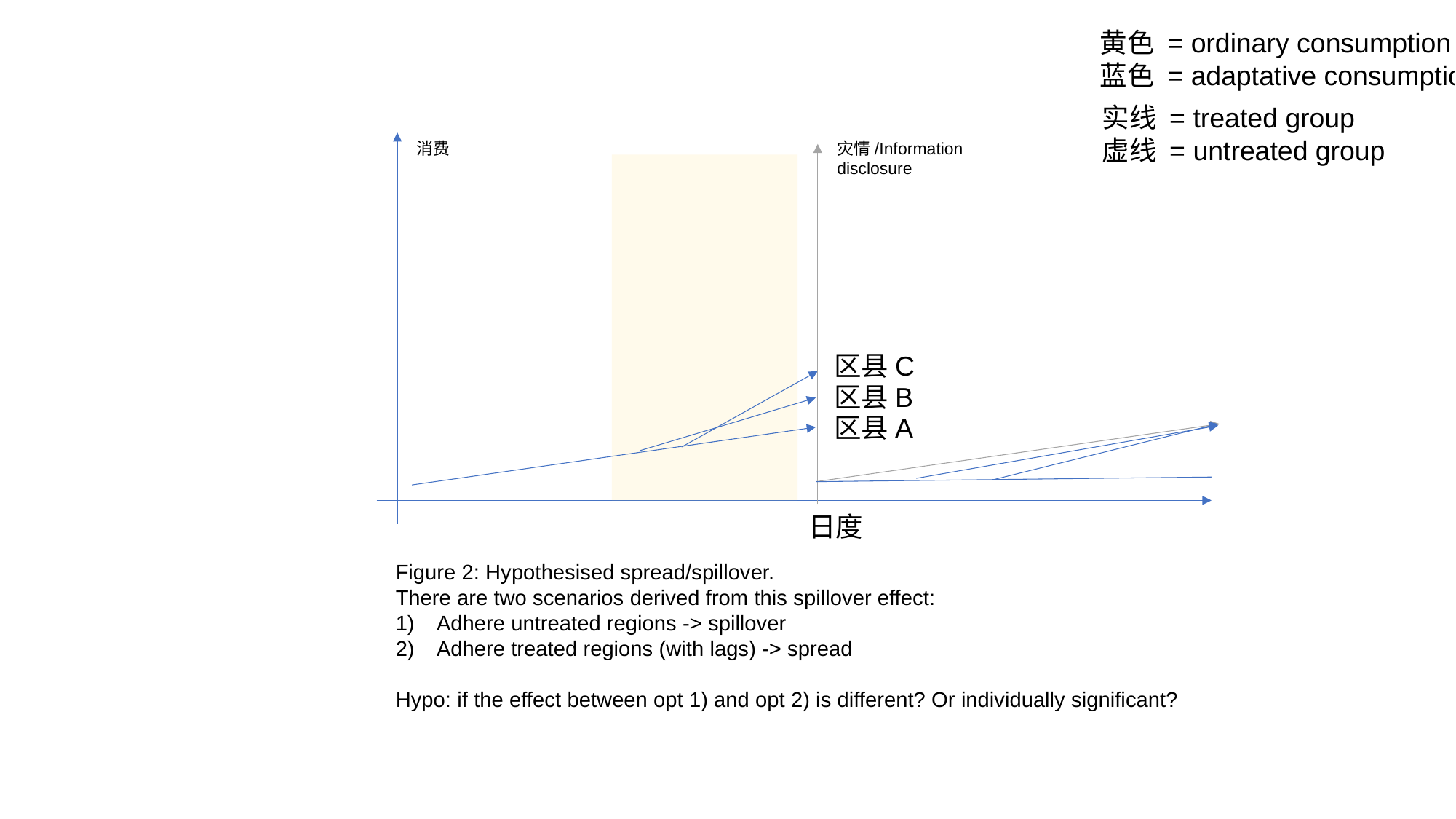

黄色 = ordinary consumption
蓝色 = adaptative consumption
实线 = treated group
虚线 = untreated group
消费
灾情/Information disclosure

区县C
区县B
区县A
日度
Figure 2: Hypothesised spread/spillover.
There are two scenarios derived from this spillover effect:
Adhere untreated regions -> spillover
Adhere treated regions (with lags) -> spread

Hypo: if the effect between opt 1) and opt 2) is different? Or individually significant?